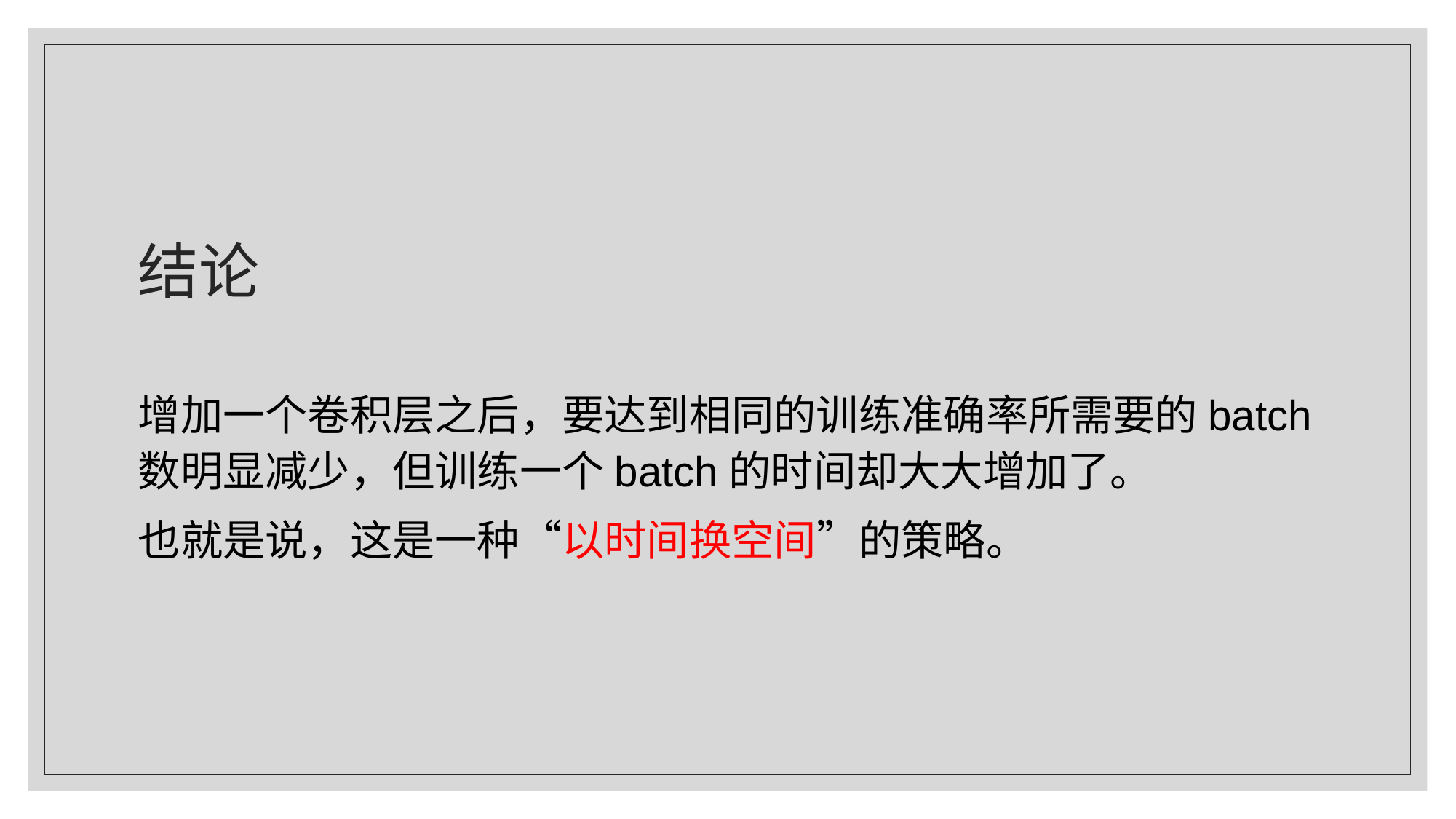

# 结论
增加一个卷积层之后，要达到相同的训练准确率所需要的batch数明显减少，但训练一个batch的时间却大大增加了。
也就是说，这是一种“以时间换空间”的策略。